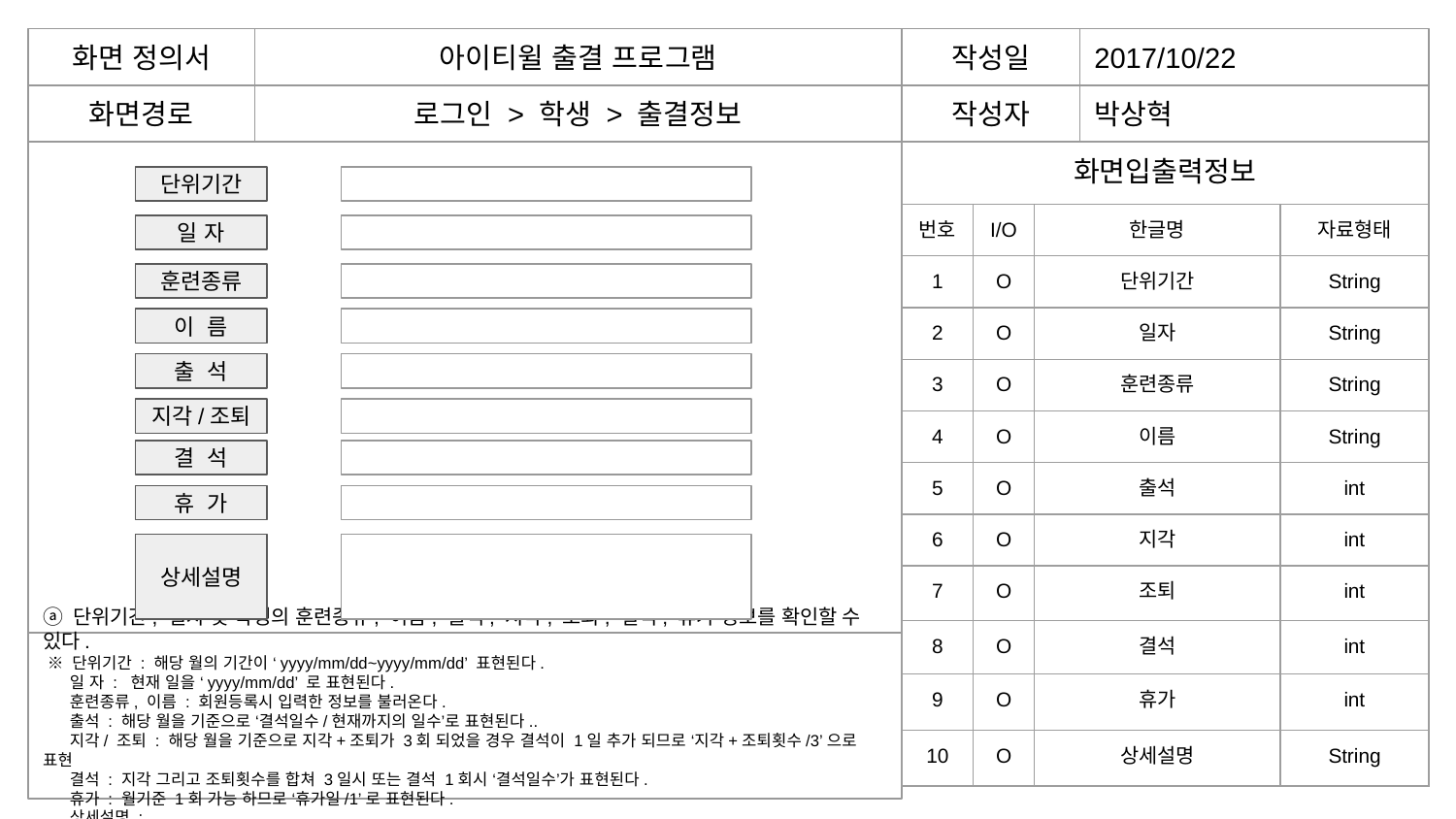

화면 정의서
아이티윌 출결 프로그램
작성일
2017/10/22
화면경로
로그인 > 학생 > 출결정보
작성자
박상혁

| 화면입출력정보 |  |  |  |
| --- | --- | --- | --- |
| 번호 | I/O | 한글명 | 자료형태 |
| 1 | O | 단위기간 | String |
| 2 | O | 일자 | String |
| 3 | O | 훈련종류 | String |
| 4 | O | 이름 | String |
| 5 | O | 출석 | int |
| 6 | O | 지각 | int |
| 7 | O | 조퇴 | int |
| 8 | O | 결석 | int |
| 9 | O | 휴가 | int |
| 10 | O | 상세설명 | String |
단위기간

일 자

훈련종류

이  름

출  석

지각/조퇴

결  석

휴  가

상세설명

ⓐ 단위기간, 일자 및 학생의 훈련종류, 이름, 출석, 지각, 조퇴, 결석, 휴가 정보를 확인할 수 있다.
 ※ 단위기간 : 해당 월의 기간이 ‘yyyy/mm/dd~yyyy/mm/dd’ 표현된다.
     일 자 :  현재 일을 ‘yyyy/mm/dd’ 로 표현된다.
     훈련종류, 이름 : 회원등록시 입력한 정보를 불러온다.
     출석 : 해당 월을 기준으로 ‘결석일수/현재까지의 일수’로 표현된다..
     지각/ 조퇴 : 해당 월을 기준으로 지각+조퇴가 3회 되었을 경우 결석이 1일 추가 되므로 ‘지각+조퇴횟수/3’으로 표현
     결석 : 지각 그리고 조퇴횟수를 합쳐 3일시 또는 결석 1회시 ‘결석일수’가 표현된다.
     휴가 : 월기준 1회 가능 하므로 ‘휴가일/1’로 표현된다.
     상세설명 :